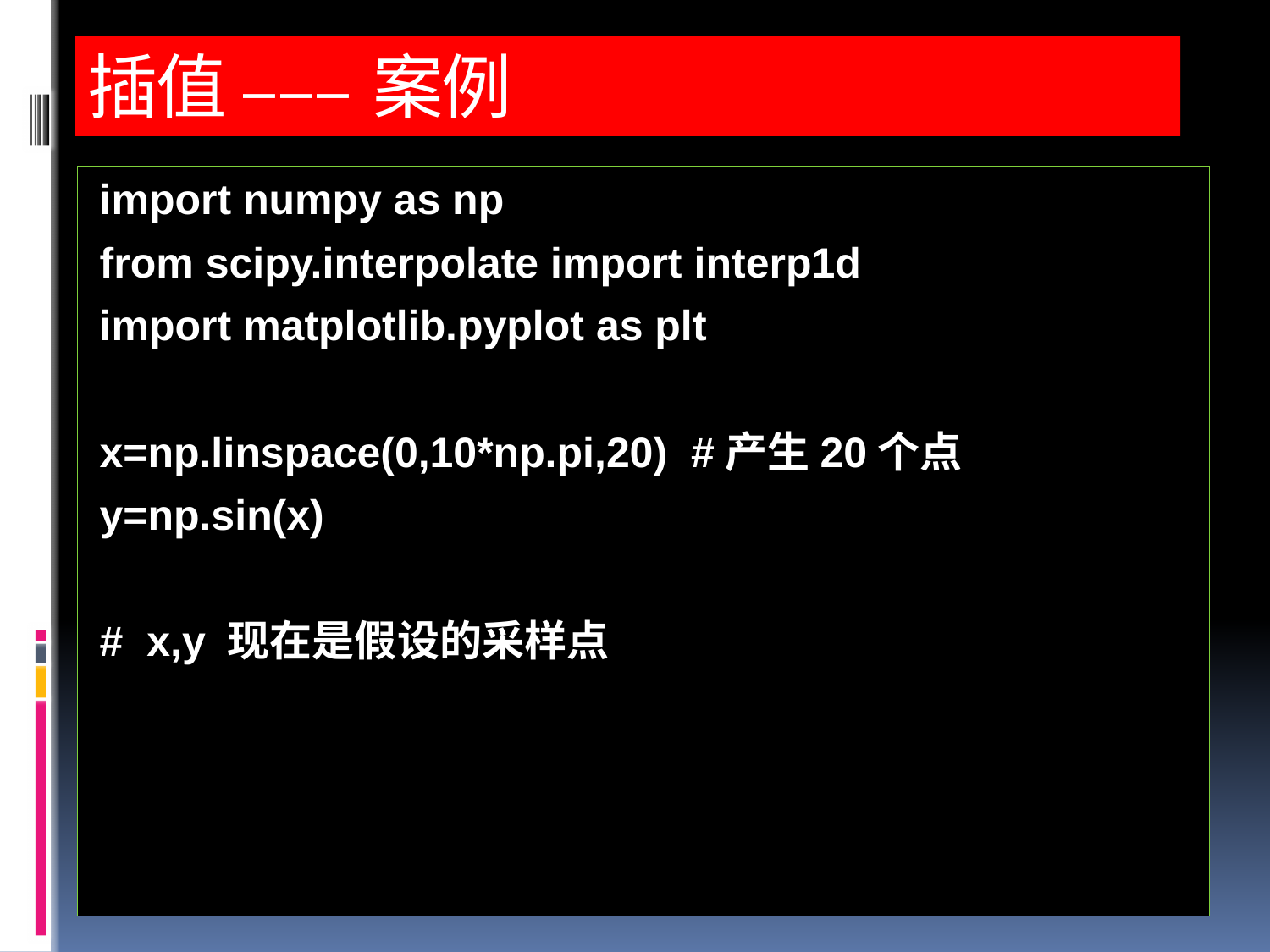

# 插值---案例
import numpy as np
from scipy.interpolate import interp1d
import matplotlib.pyplot as plt

x=np.linspace(0,10*np.pi,20)  #产生20个点
y=np.sin(x)

#  x,y 现在是假设的采样点